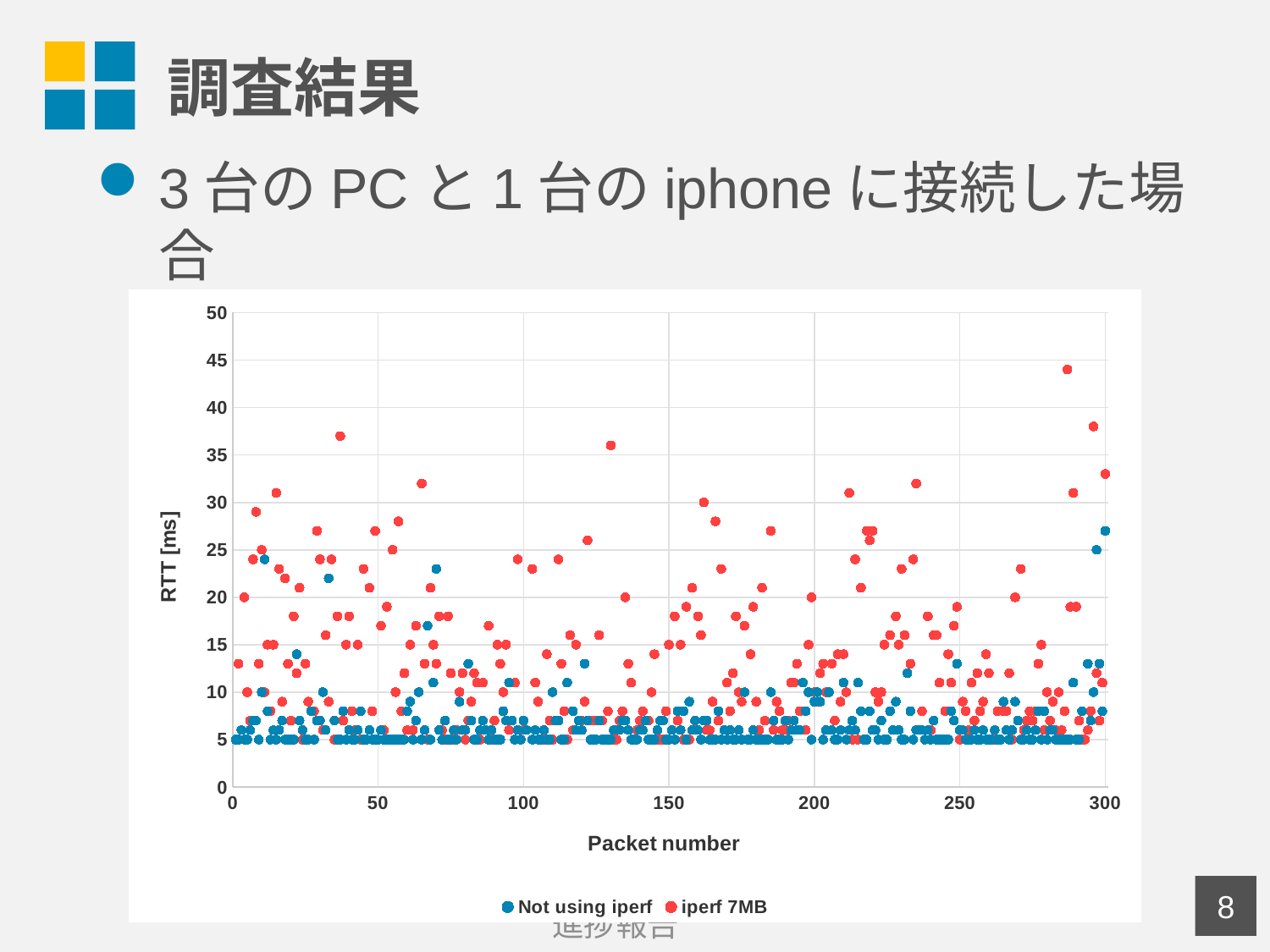

# 調査結果
3台のPCと1台のiphoneに接続した場合
（IoT未使用）

### Chart

| Category | Not using iperf | iperf 7MB |
|---|---|---|
8
進捗報告